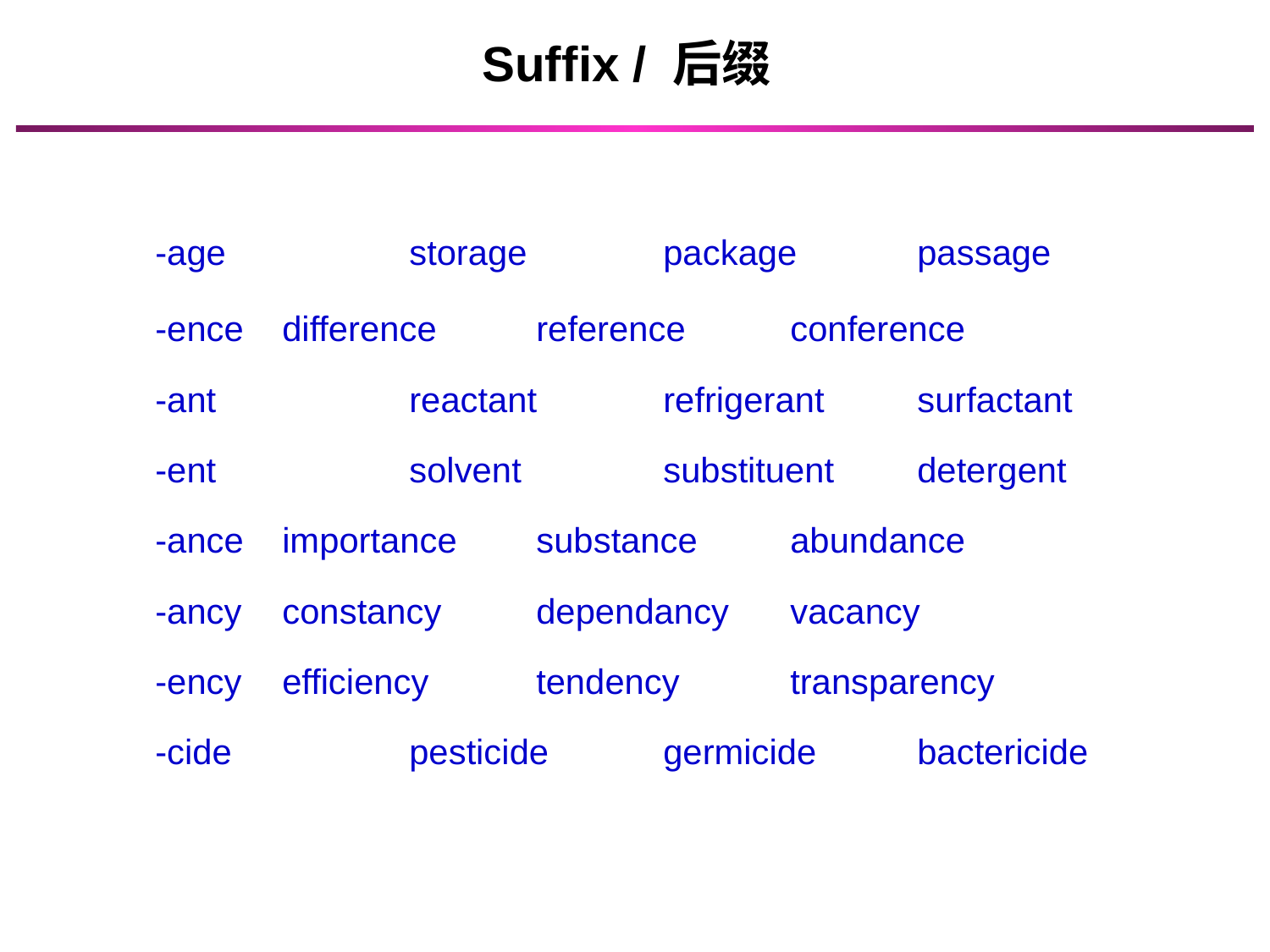

Suffix / 后缀

	-age		storage		package	passage
	-ence	difference	reference	conference
	-ant		reactant	refrigerant	surfactant
	-ent		solvent		substituent	detergent
  	-ance	importance	substance	abundance
	-ancy	constancy	dependancy	vacancy
	-ency	efficiency	tendency	transparency
	-cide		pesticide	germicide	bactericide